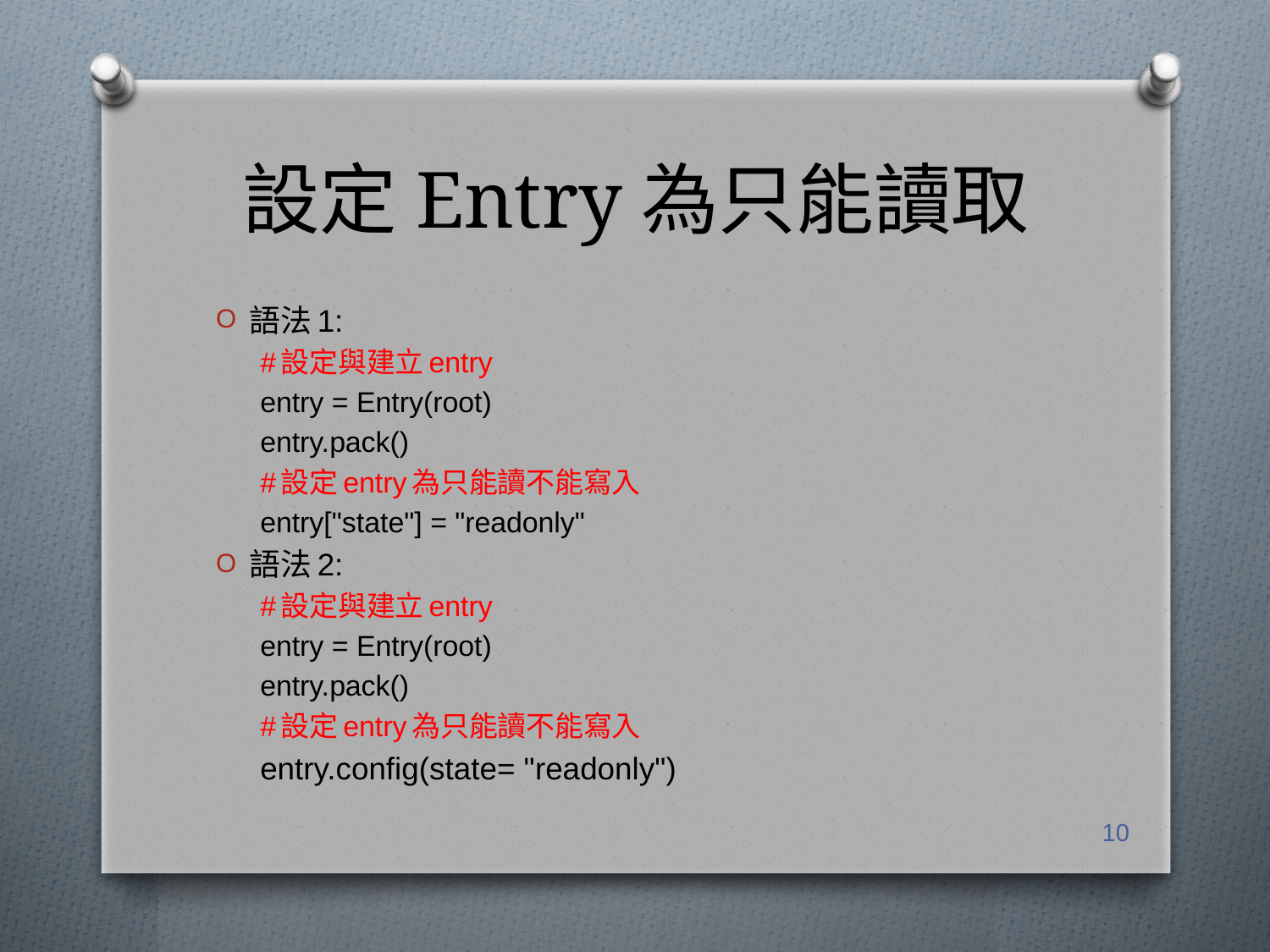

# 設定Entry為只能讀取
語法1:
#設定與建立entry
entry = Entry(root)
entry.pack()
#設定entry為只能讀不能寫入
entry["state"] = "readonly"
語法2:
#設定與建立entry
entry = Entry(root)
entry.pack()
#設定entry為只能讀不能寫入
entry.config(state= "readonly")

10